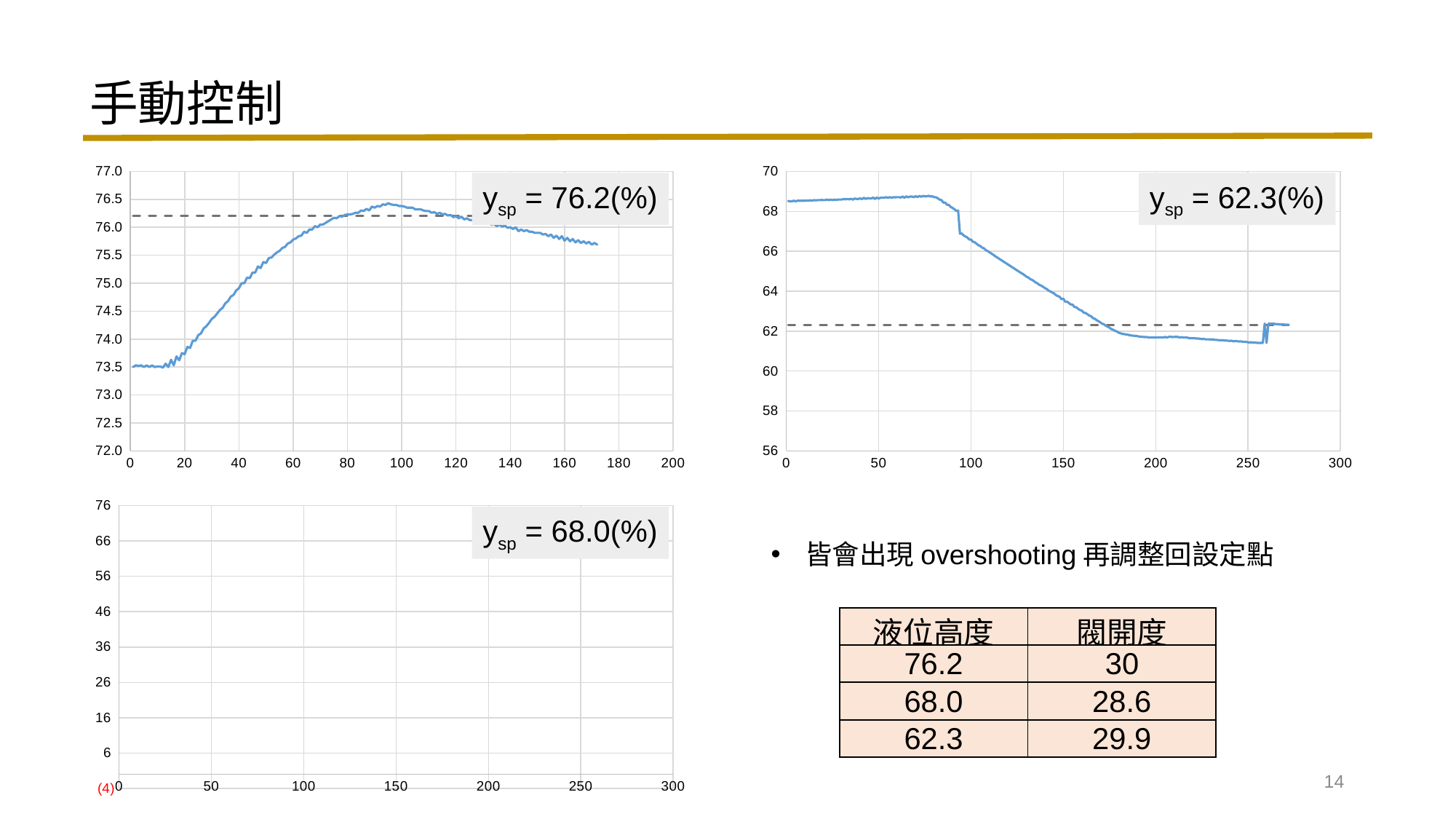

手動控制

### Chart

| Category |  |  |
|---|---|---|
ysp = 76.2(%)

### Chart

| Category |  |  |
|---|---|---|
ysp = 62.3(%)

### Chart

| Category |  |  |
|---|---|---|
ysp = 68.0(%)
皆會出現overshooting再調整回設定點
| 液位高度 | 閥開度 |
| --- | --- |
| 76.2 | 30 |
| 68.0 | 28.6 |
| 62.3 | 29.9 |
14